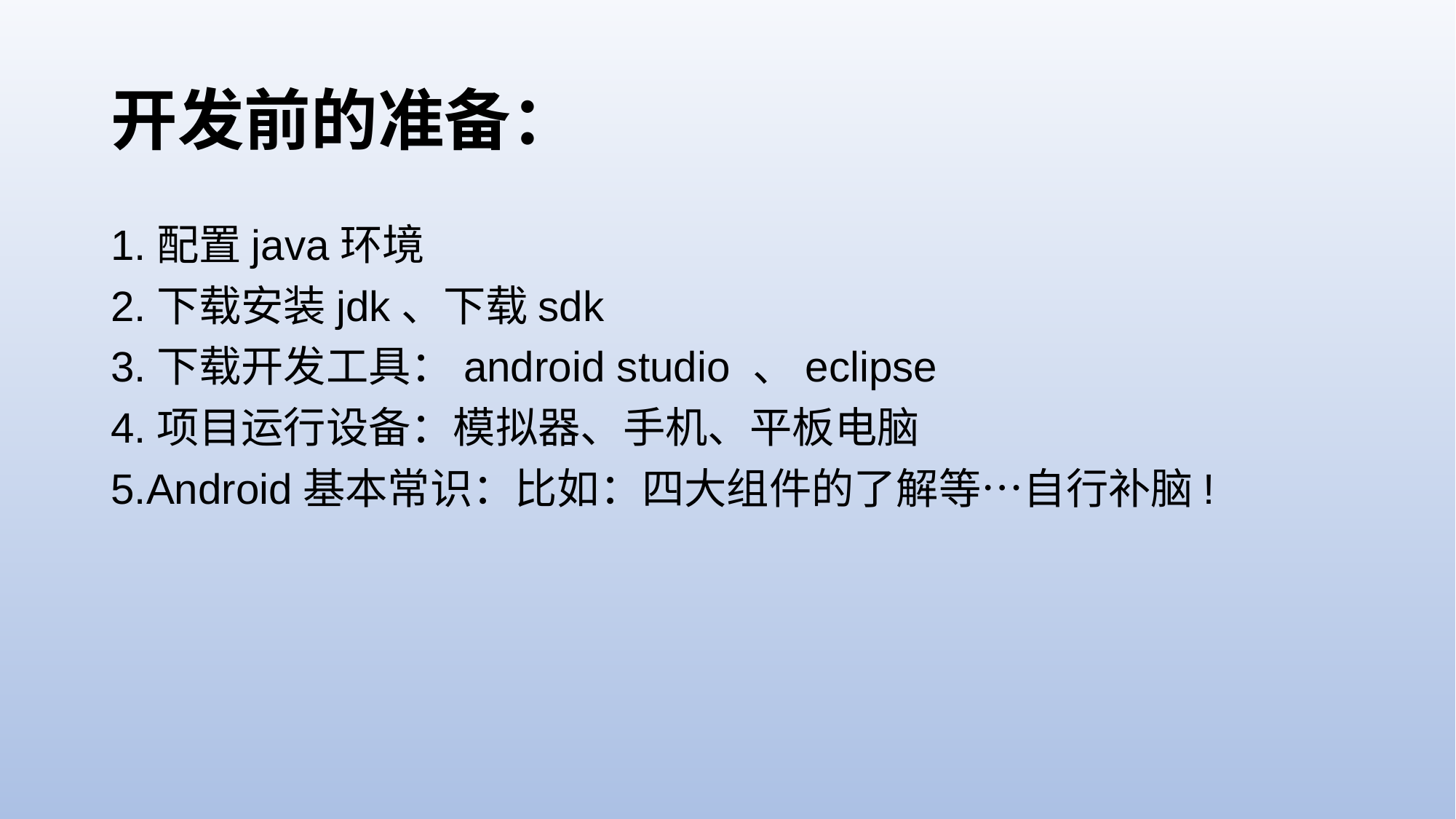

# 开发前的准备：
1.配置java环境
2.下载安装jdk、下载sdk
3.下载开发工具：android studio 、eclipse
4.项目运行设备：模拟器、手机、平板电脑
5.Android基本常识：比如：四大组件的了解等…自行补脑!